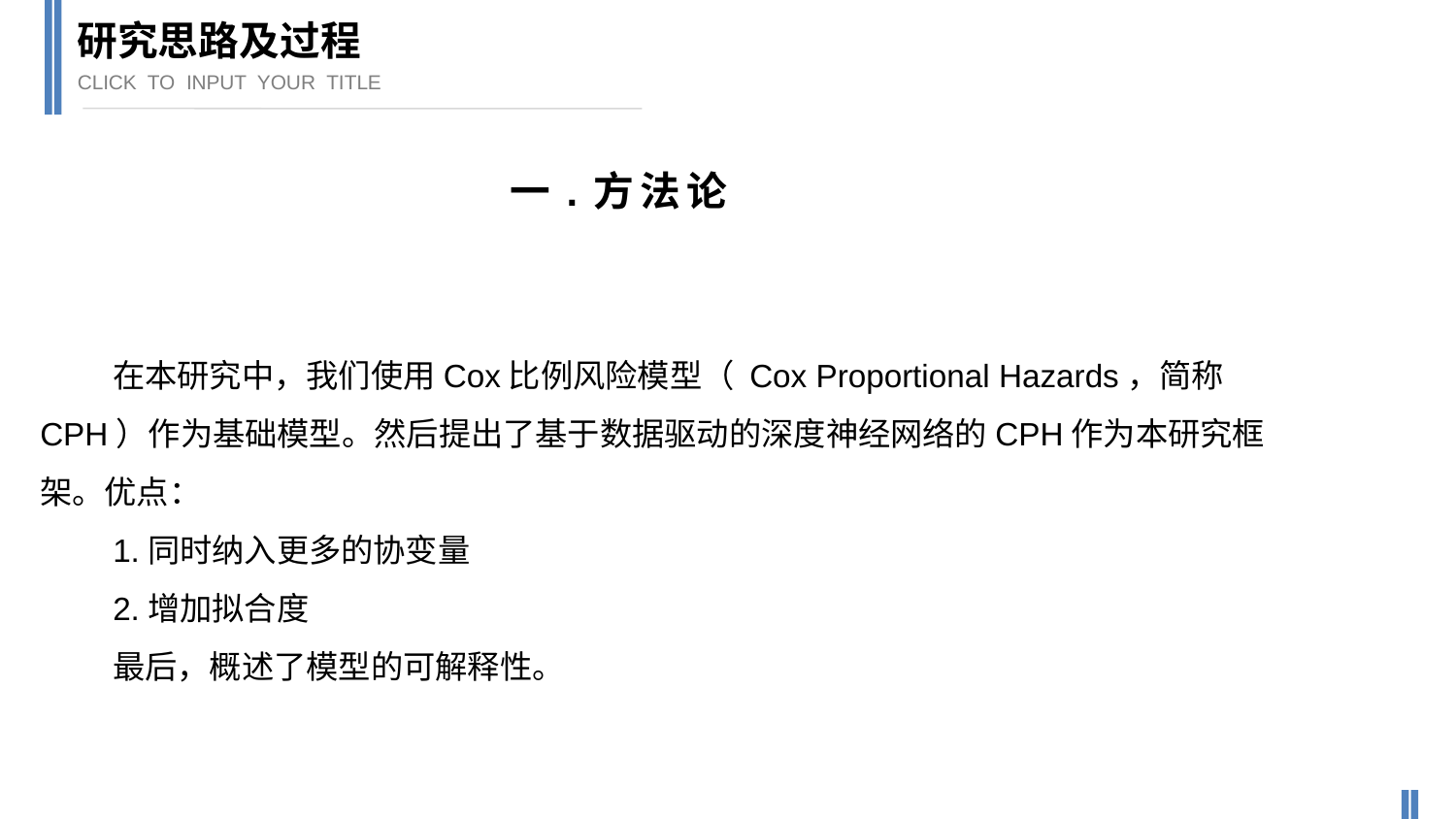

研究思路及过程
CLICK  TO  INPUT  YOUR  TITLE
一.方法论
在本研究中，我们使用Cox比例风险模型（ Cox Proportional Hazards，简称CPH）作为基础模型。然后提出了基于数据驱动的深度神经网络的CPH作为本研究框架。优点：
1.同时纳入更多的协变量
2.增加拟合度
最后，概述了模型的可解释性。